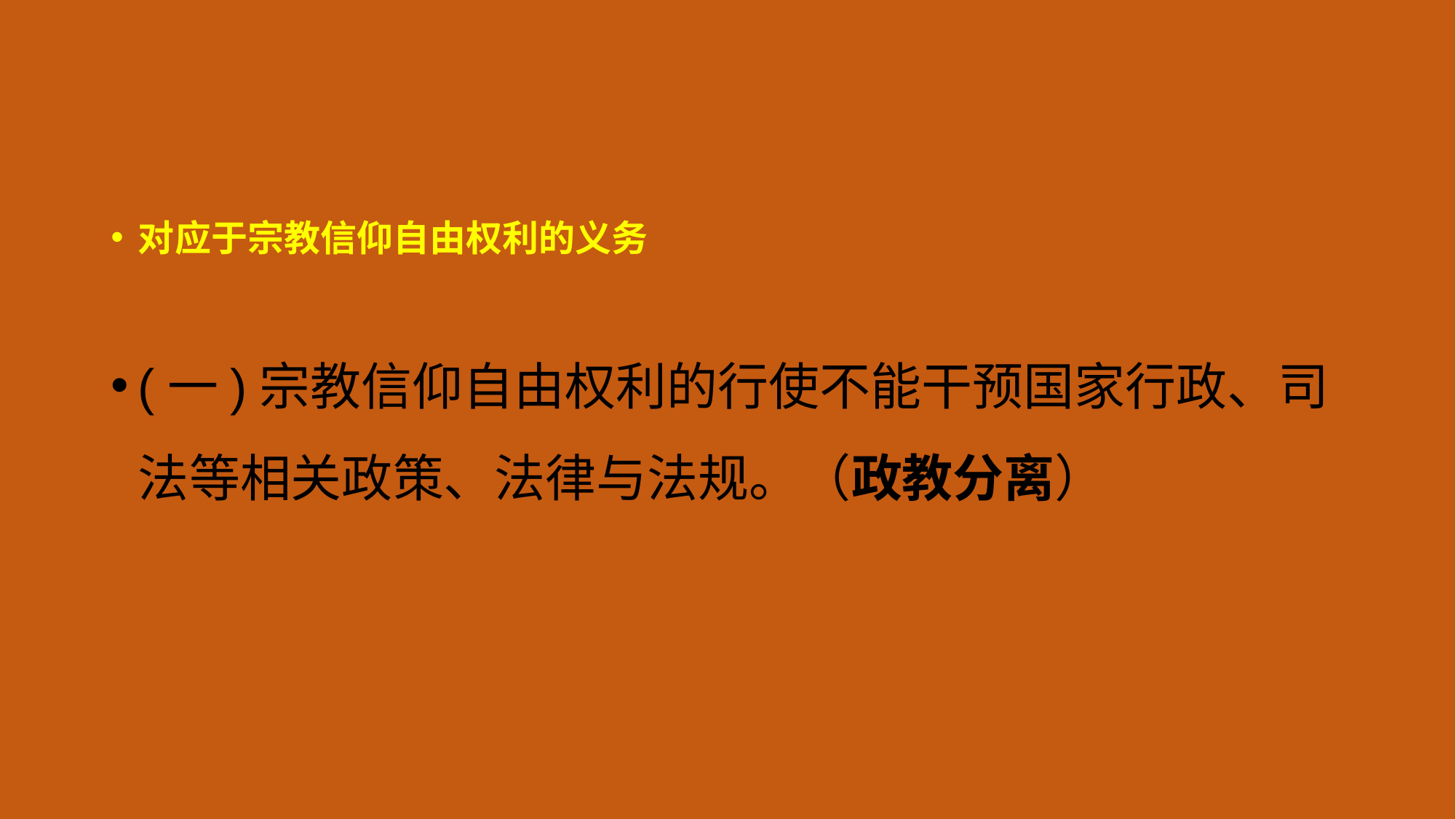

对应于宗教信仰自由权利的义务

(一)宗教信仰自由权利的行使不能干预国家行政、司法等相关政策、法律与法规。（政教分离）
#